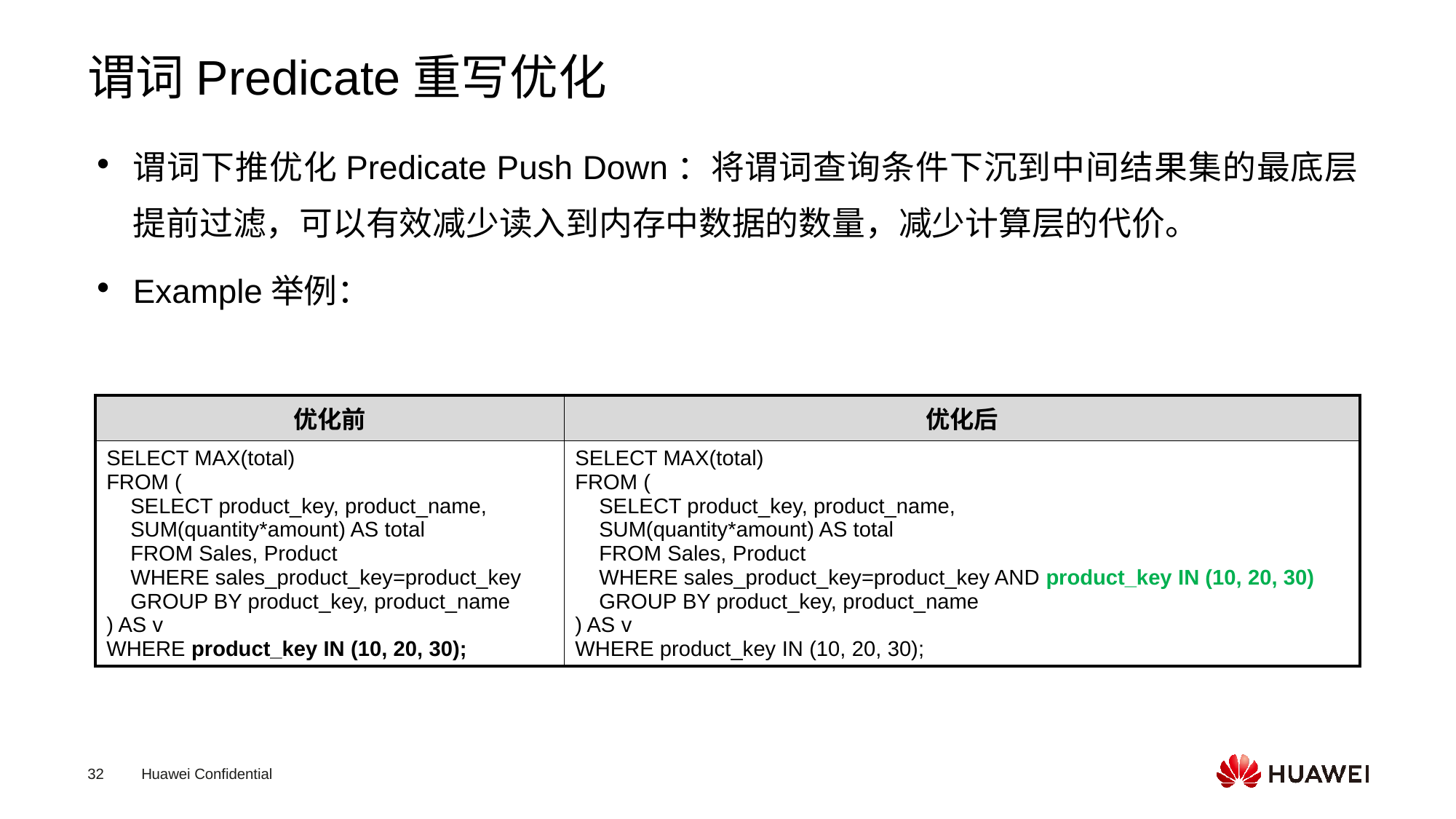

# 谓词Predicate重写优化
谓词下推优化Predicate Push Down：将谓词查询条件下沉到中间结果集的最底层提前过滤，可以有效减少读入到内存中数据的数量，减少计算层的代价。
Example举例：
| 优化前 | 优化后 |
| --- | --- |
| SELECT MAX(total) FROM ( SELECT product\_key, product\_name, SUM(quantity\*amount) AS total FROM Sales, Product WHERE sales\_product\_key=product\_key GROUP BY product\_key, product\_name ) AS v WHERE product\_key IN (10, 20, 30); | SELECT MAX(total) FROM ( SELECT product\_key, product\_name, SUM(quantity\*amount) AS total FROM Sales, Product WHERE sales\_product\_key=product\_key AND product\_key IN (10, 20, 30) GROUP BY product\_key, product\_name ) AS v WHERE product\_key IN (10, 20, 30); |